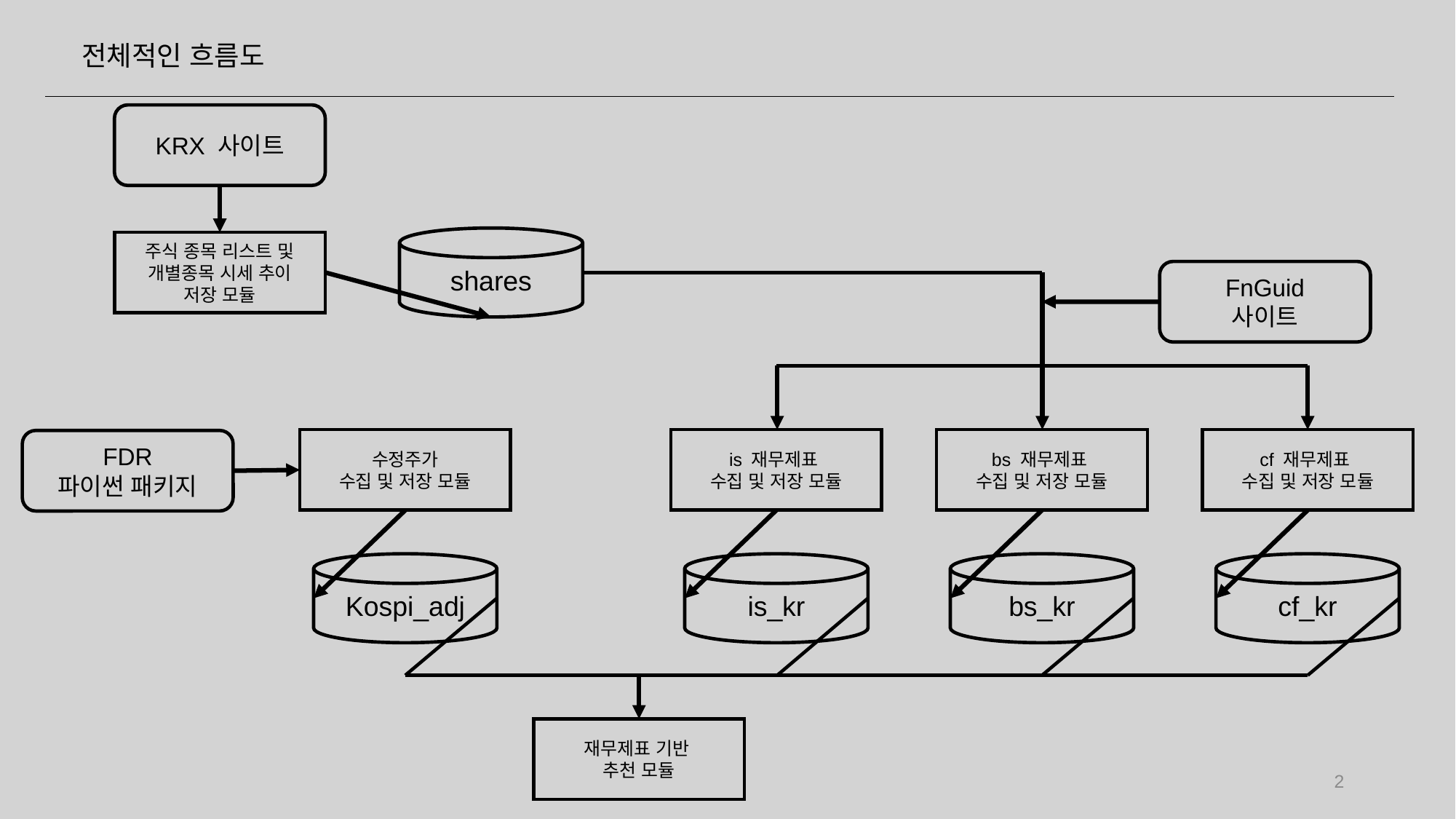

전체적인 흐름도
KRX 사이트
shares
주식 종목 리스트 및
개별종목 시세 추이
저장 모듈
FnGuid
사이트
수정주가
수집 및 저장 모듈
is 재무제표
수집 및 저장 모듈
bs 재무제표
수집 및 저장 모듈
cf 재무제표
수집 및 저장 모듈
FDR
파이썬 패키지
Kospi_adj
cf_kr
is_kr
bs_kr
재무제표 기반
추천 모듈
2